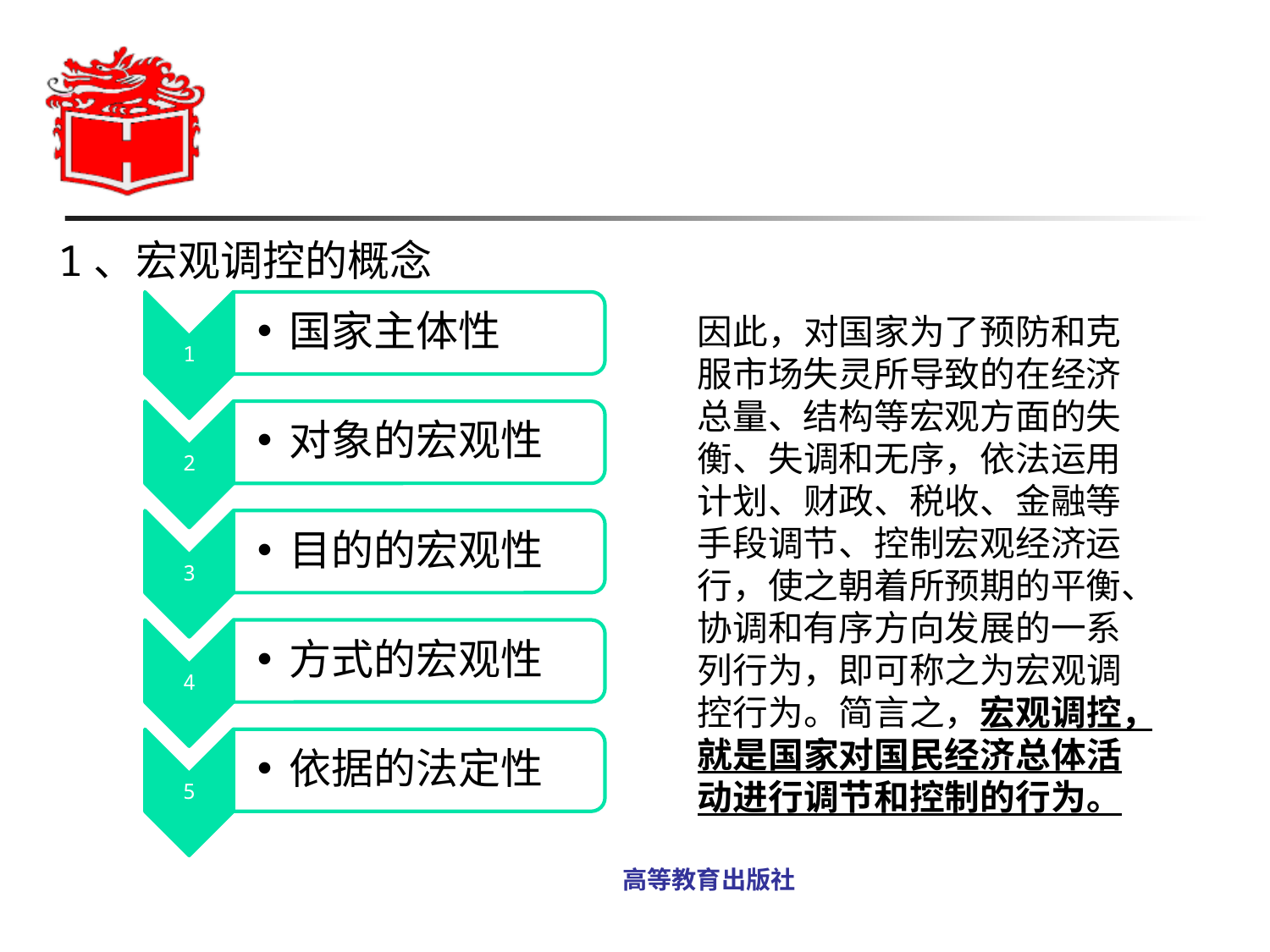

1、宏观调控的概念

1
国家主体性
2
对象的宏观性
3
目的的宏观性
4
方式的宏观性
5
依据的法定性
因此，对国家为了预防和克服市场失灵所导致的在经济总量、结构等宏观方面的失衡、失调和无序，依法运用计划、财政、税收、金融等手段调节、控制宏观经济运行，使之朝着所预期的平衡、协调和有序方向发展的一系列行为，即可称之为宏观调控行为。简言之，宏观调控，就是国家对国民经济总体活动进行调节和控制的行为。

高等教育出版社